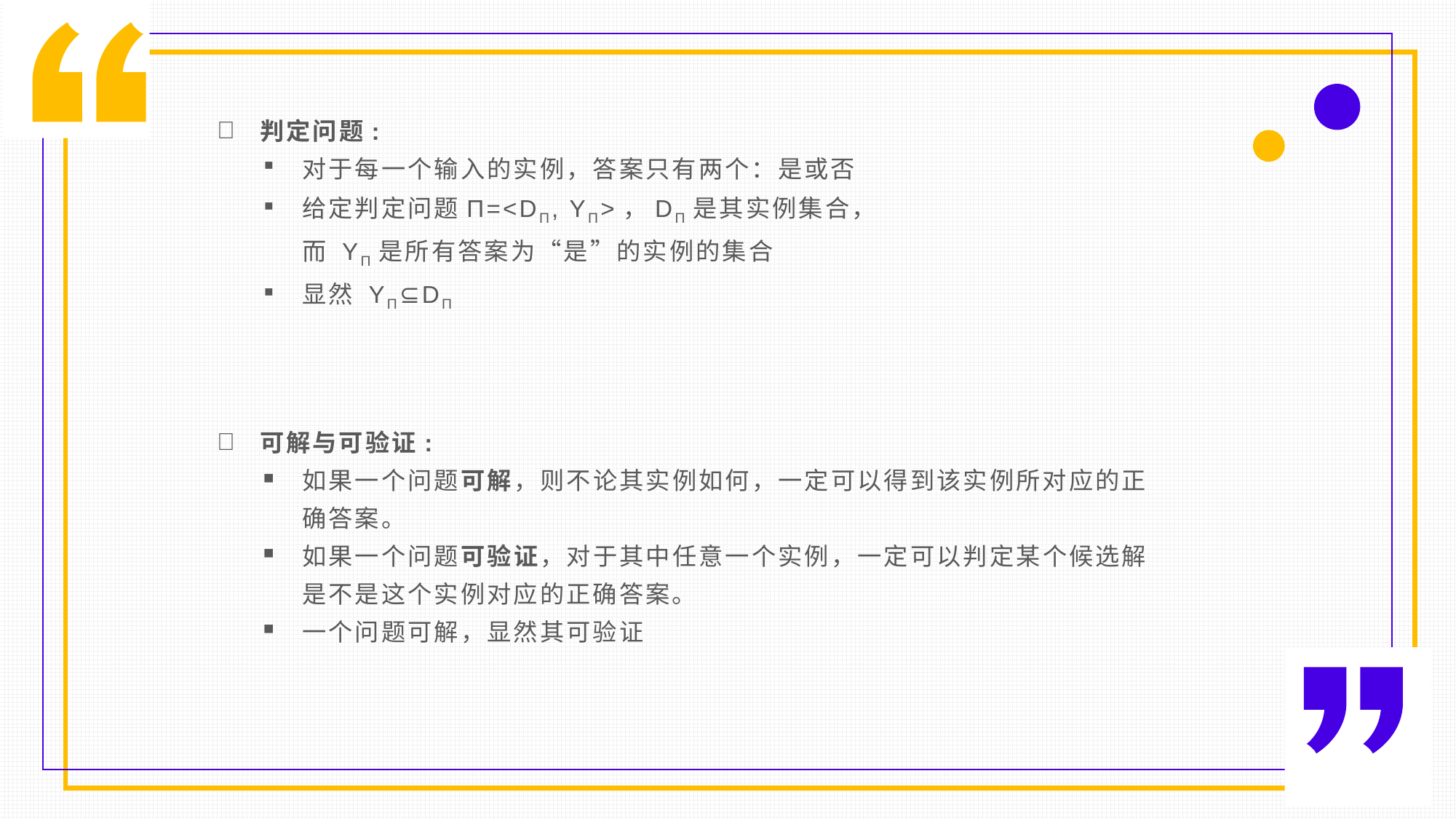

判定问题:
对于每一个输入的实例，答案只有两个：是或否
给定判定问题Π=<DΠ, YΠ>，DΠ是其实例集合，而 YΠ是所有答案为“是”的实例的集合
显然 YΠ⊆DΠ

可解与可验证:
如果一个问题可解，则不论其实例如何，一定可以得到该实例所对应的正确答案。
如果一个问题可验证，对于其中任意一个实例，一定可以判定某个候选解是不是这个实例对应的正确答案。
一个问题可解，显然其可验证